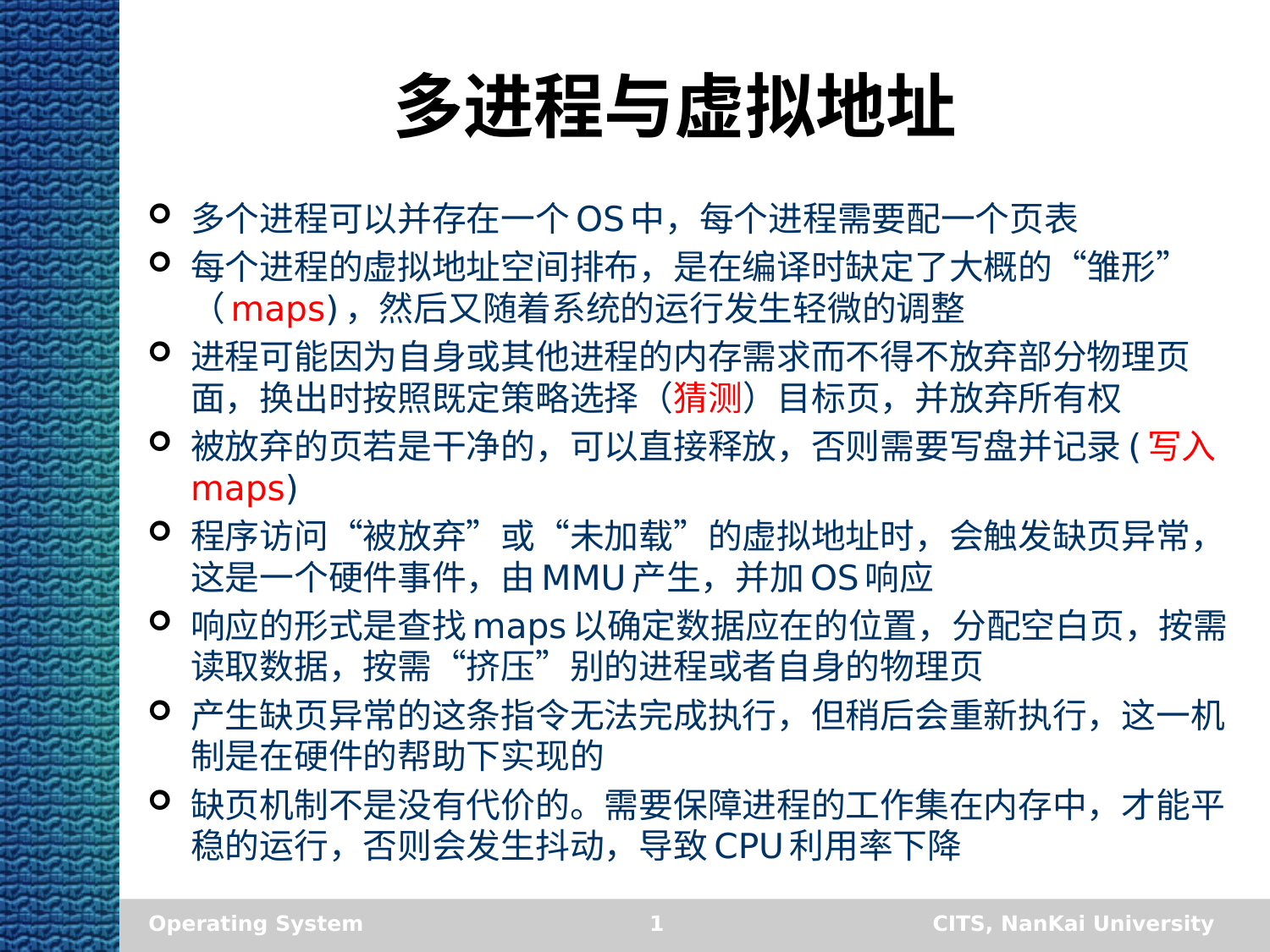

# 多进程与虚拟地址
多个进程可以并存在一个OS中，每个进程需要配一个页表
每个进程的虚拟地址空间排布，是在编译时缺定了大概的“雏形”（maps)，然后又随着系统的运行发生轻微的调整
进程可能因为自身或其他进程的内存需求而不得不放弃部分物理页面，换出时按照既定策略选择（猜测）目标页，并放弃所有权
被放弃的页若是干净的，可以直接释放，否则需要写盘并记录(写入maps)
程序访问“被放弃”或“未加载”的虚拟地址时，会触发缺页异常，这是一个硬件事件，由MMU产生，并加OS响应
响应的形式是查找maps以确定数据应在的位置，分配空白页，按需读取数据，按需“挤压”别的进程或者自身的物理页
产生缺页异常的这条指令无法完成执行，但稍后会重新执行，这一机制是在硬件的帮助下实现的
缺页机制不是没有代价的。需要保障进程的工作集在内存中，才能平稳的运行，否则会发生抖动，导致CPU利用率下降
Operating System
1
CITS, NanKai University